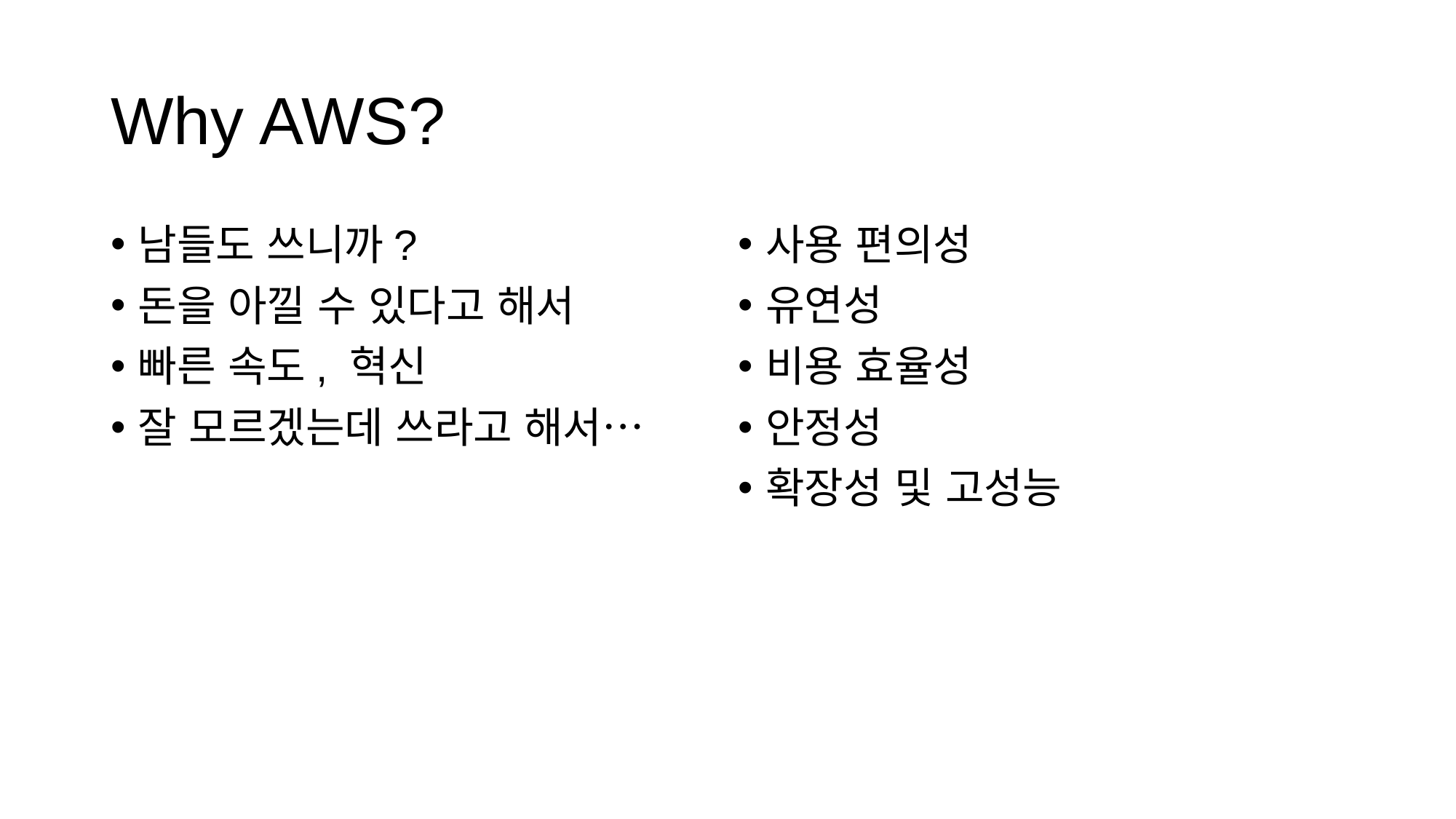

# Why AWS?
남들도 쓰니까?
돈을 아낄 수 있다고 해서
빠른 속도, 혁신
잘 모르겠는데 쓰라고 해서…

사용 편의성
유연성
비용 효율성
안정성
확장성 및 고성능